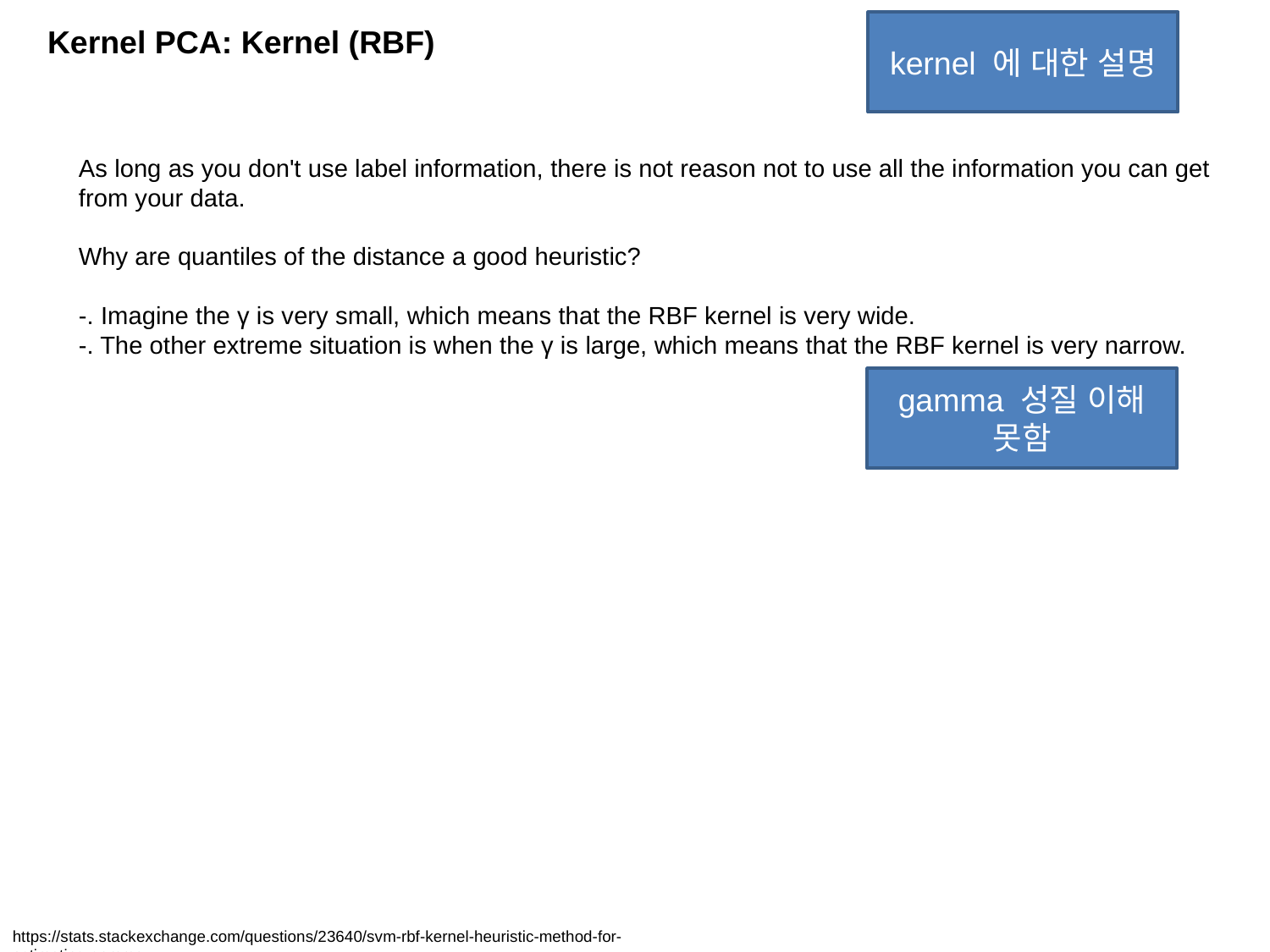

kernel 에 대한 설명
Kernel PCA: Kernel (RBF)
As long as you don't use label information, there is not reason not to use all the information you can get from your data.

Why are quantiles of the distance a good heuristic?

-. Imagine the γ is very small, which means that the RBF kernel is very wide.
-. The other extreme situation is when the γ is large, which means that the RBF kernel is very narrow.
gamma 성질 이해 못함
https://stats.stackexchange.com/questions/23640/svm-rbf-kernel-heuristic-method-for-estimating-gamma